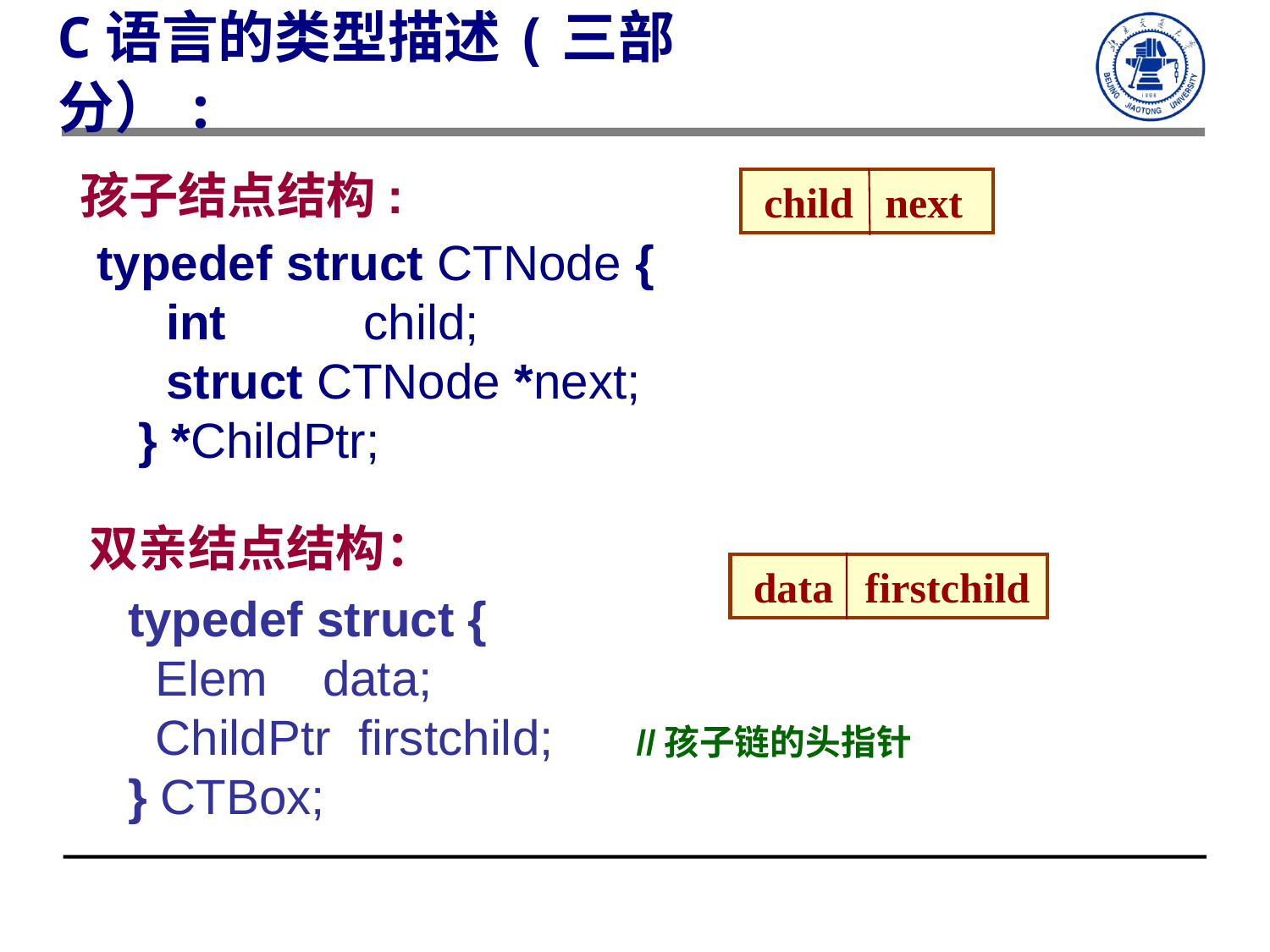

C语言的类型描述(三部分）:
孩子结点结构:

 child   next
typedef struct CTNode {
     int          child;
     struct CTNode *next;
   } *ChildPtr;
双亲结点结构：

 data   firstchild
   typedef struct {
     Elem    data;
     ChildPtr  firstchild;      //孩子链的头指针
   } CTBox;